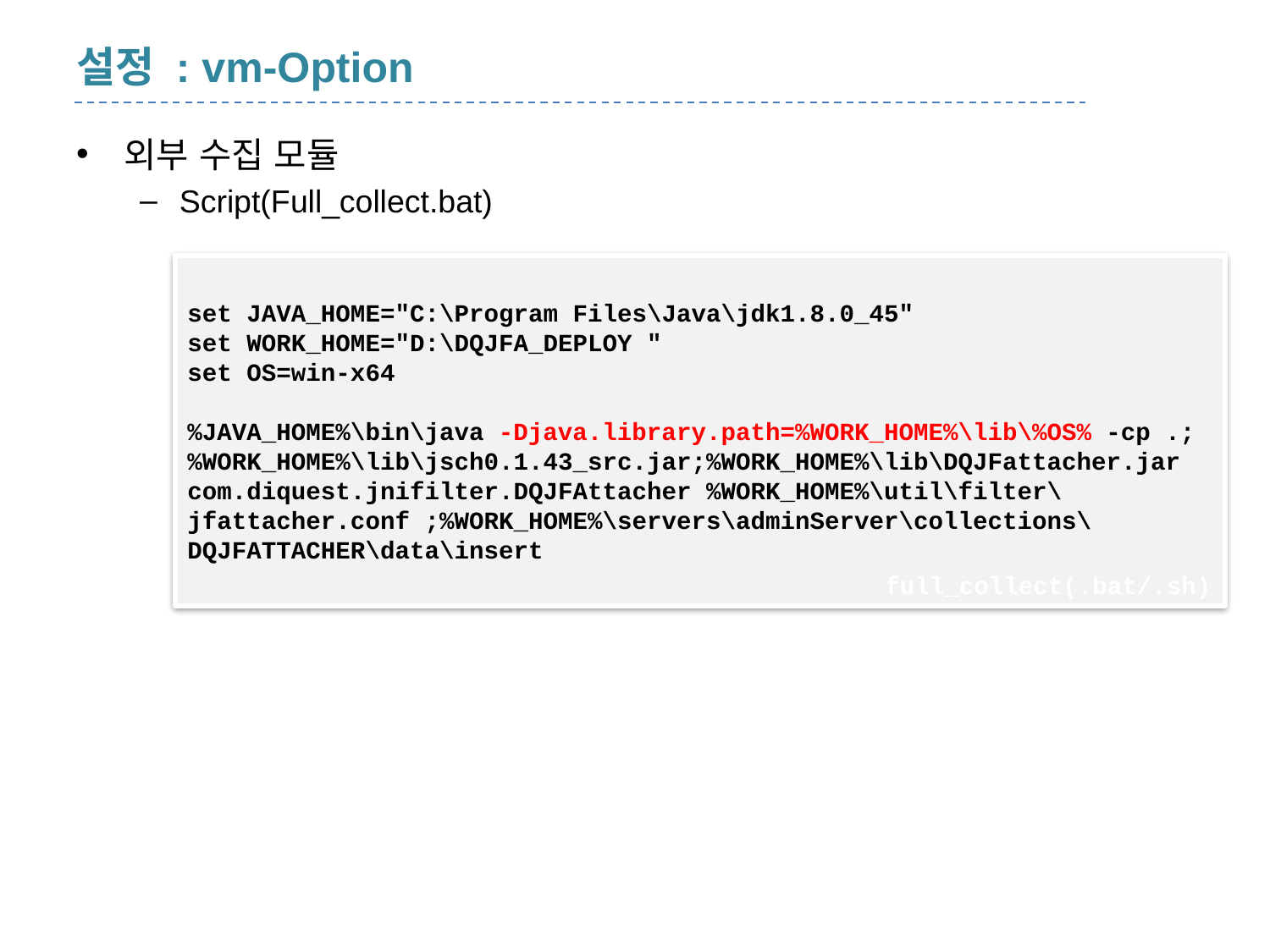

# 설정 : vm-Option
외부 수집 모듈
Script(Full_collect.bat)
set JAVA_HOME="C:\Program Files\Java\jdk1.8.0_45"
set WORK_HOME="D:\DQJFA_DEPLOY "
set OS=win-x64

%JAVA_HOME%\bin\java -Djava.library.path=%WORK_HOME%\lib\%OS% -cp .;%WORK_HOME%\lib\jsch0.1.43_src.jar;%WORK_HOME%\lib\DQJFattacher.jar com.diquest.jnifilter.DQJFAttacher %WORK_HOME%\util\filter\jfattacher.conf ;%WORK_HOME%\servers\adminServer\collections\DQJFATTACHER\data\insert
full_collect(.bat/.sh)